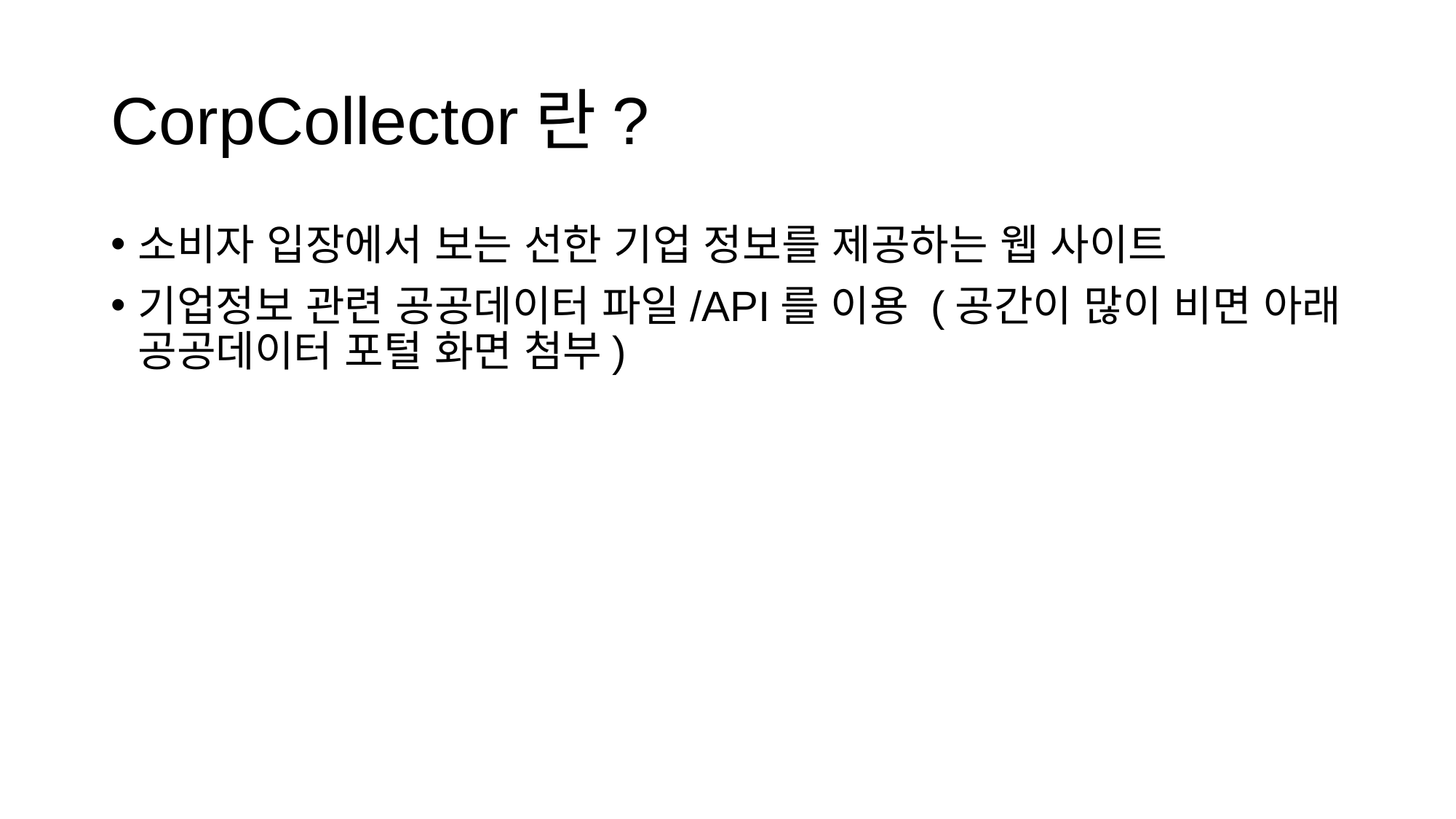

# CorpCollector란?
소비자 입장에서 보는 선한 기업 정보를 제공하는 웹 사이트
기업정보 관련 공공데이터 파일/API를 이용 (공간이 많이 비면 아래 공공데이터 포털 화면 첨부)